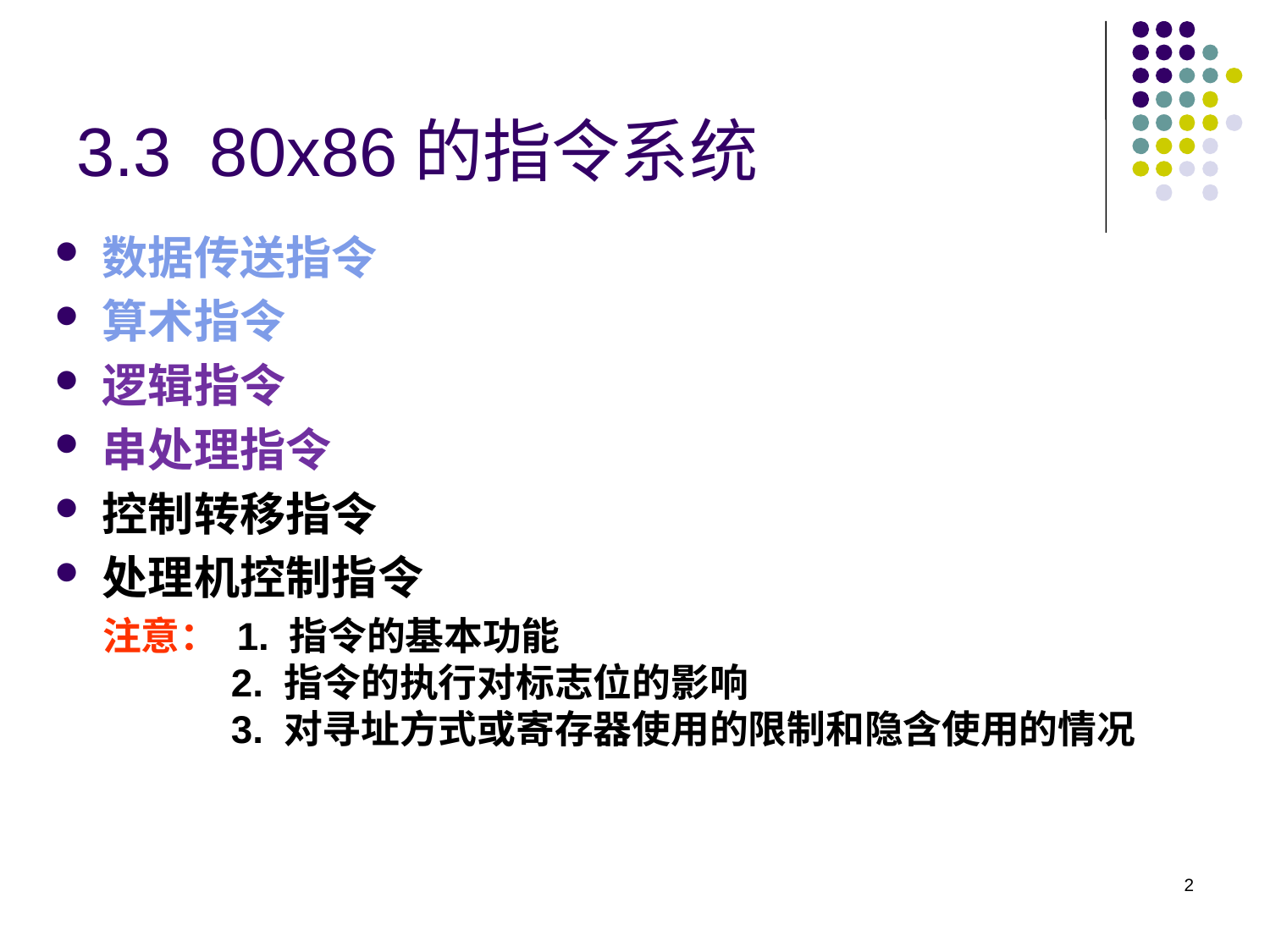

# 3.3  80x86的指令系统
数据传送指令
算术指令
逻辑指令
串处理指令
控制转移指令
处理机控制指令
注意： 1. 指令的基本功能
        2. 指令的执行对标志位的影响
        3. 对寻址方式或寄存器使用的限制和隐含使用的情况
2